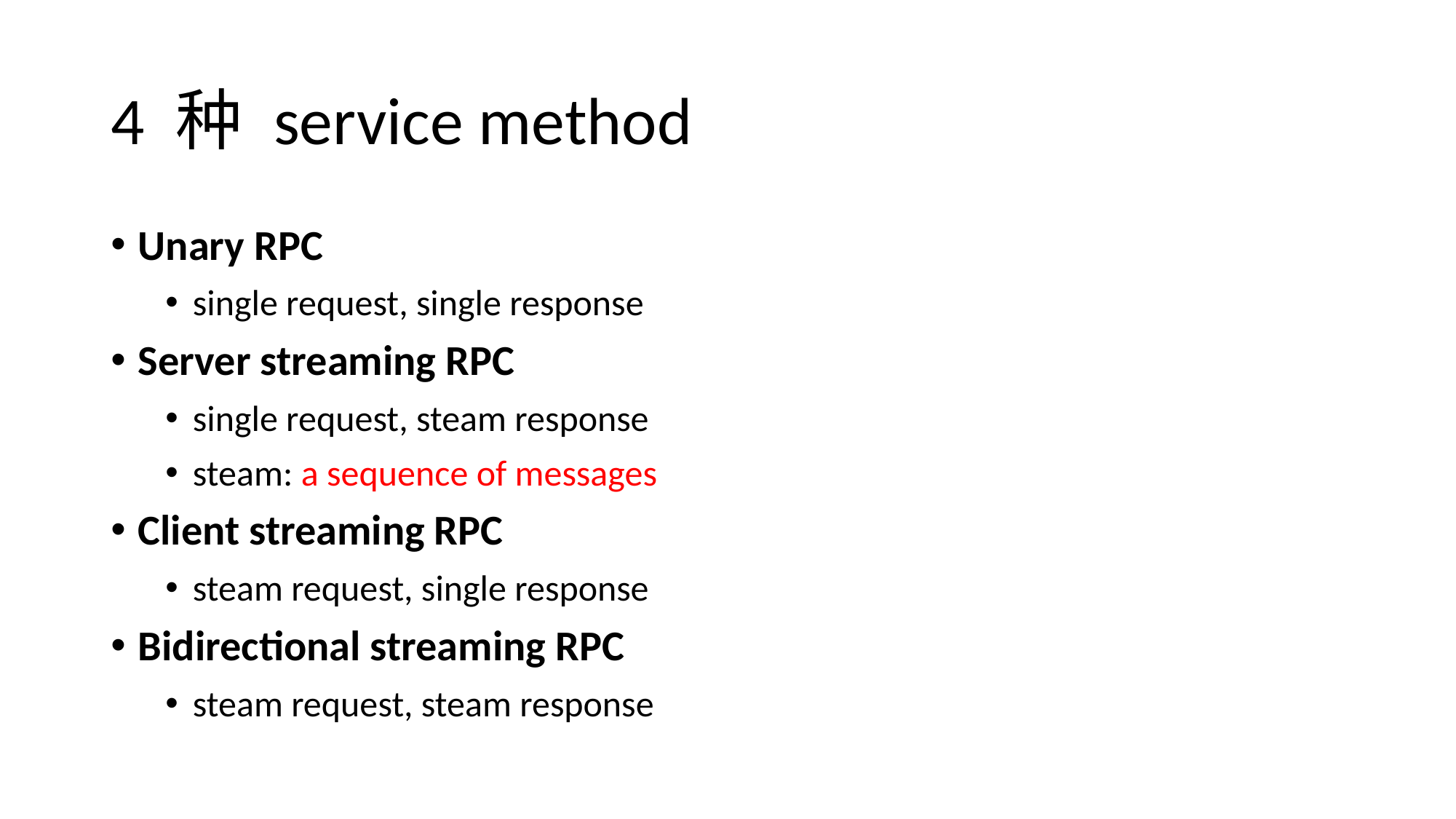

# 4 种 service method
Unary RPC
single request, single response
Server streaming RPC
single request, steam response
steam: a sequence of messages
Client streaming RPC
steam request, single response
Bidirectional streaming RPC
steam request, steam response